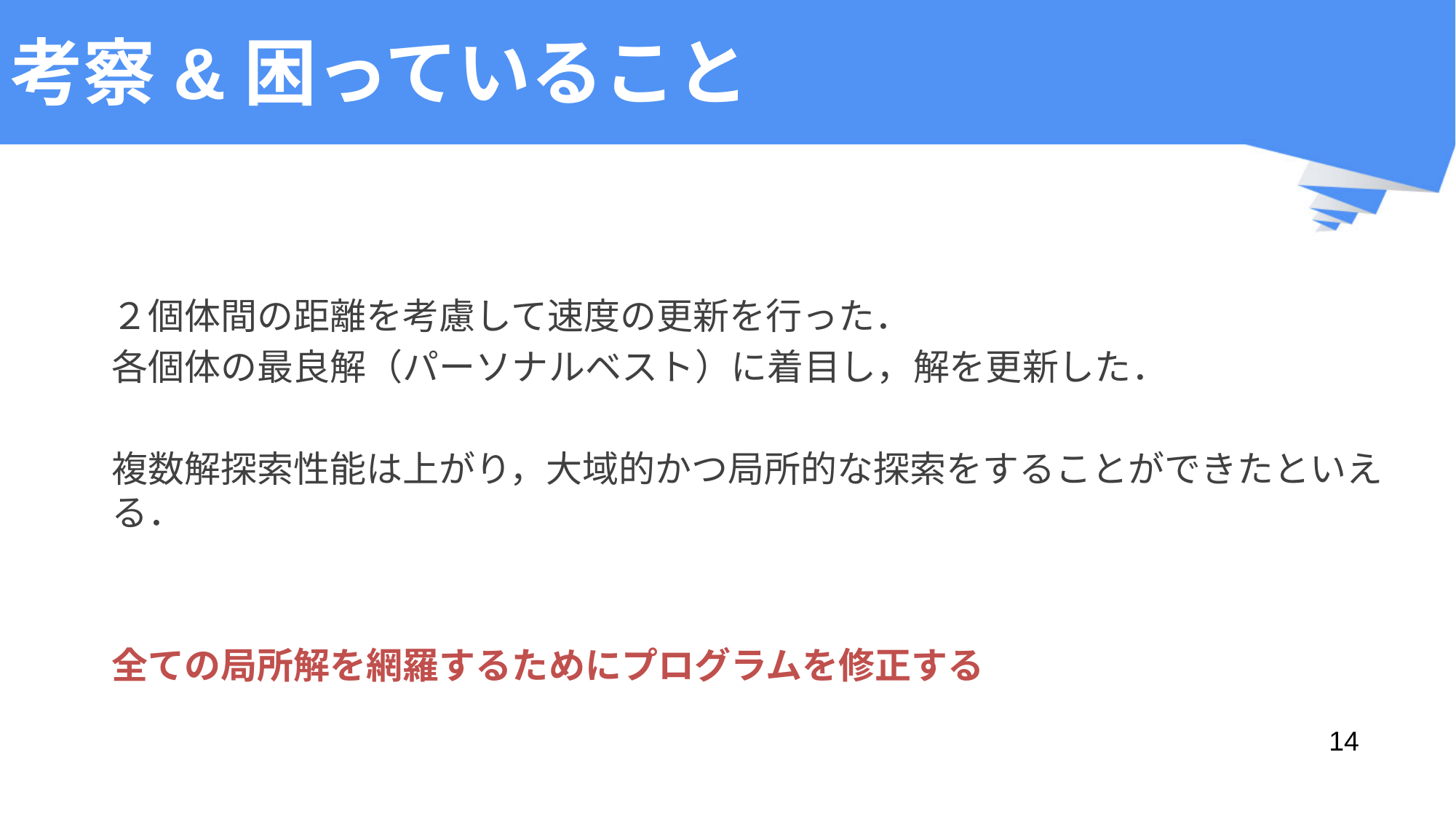

# 考察&困っていること

２個体間の距離を考慮して速度の更新を行った．
各個体の最良解（パーソナルベスト）に着目し，解を更新した．

複数解探索性能は上がり，大域的かつ局所的な探索をすることができたといえる．

全ての局所解を網羅するためにプログラムを修正する
14